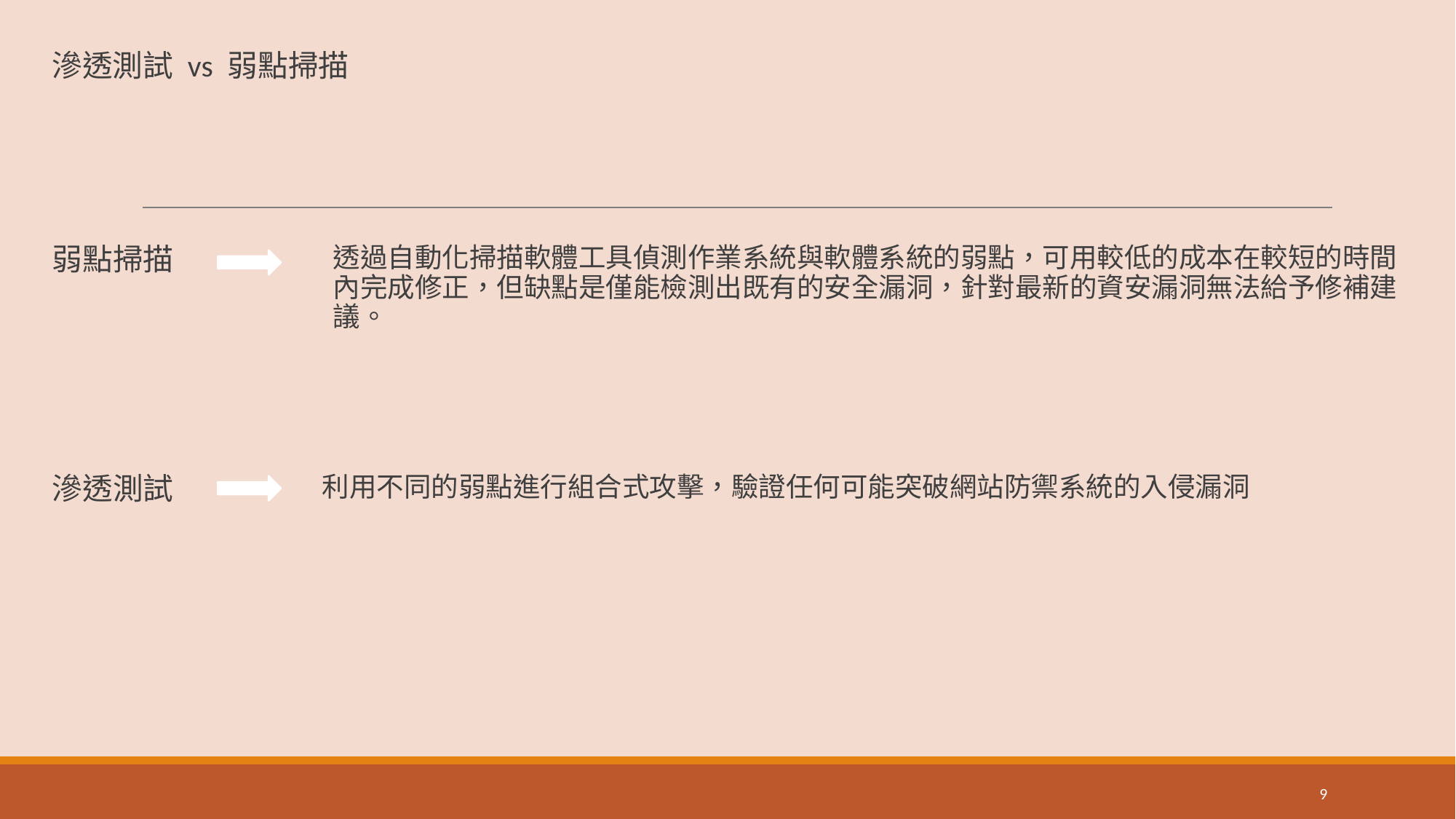

滲透測試 vs 弱點掃描
弱點掃描
透過自動化掃描軟體工具偵測作業系統與軟體系統的弱點，可用較低的成本在較短的時間內完成修正，但缺點是僅能檢測出既有的安全漏洞，針對最新的資安漏洞無法給予修補建議。

利用不同的弱點進行組合式攻擊，驗證任何可能突破網站防禦系統的入侵漏洞
滲透測試

9